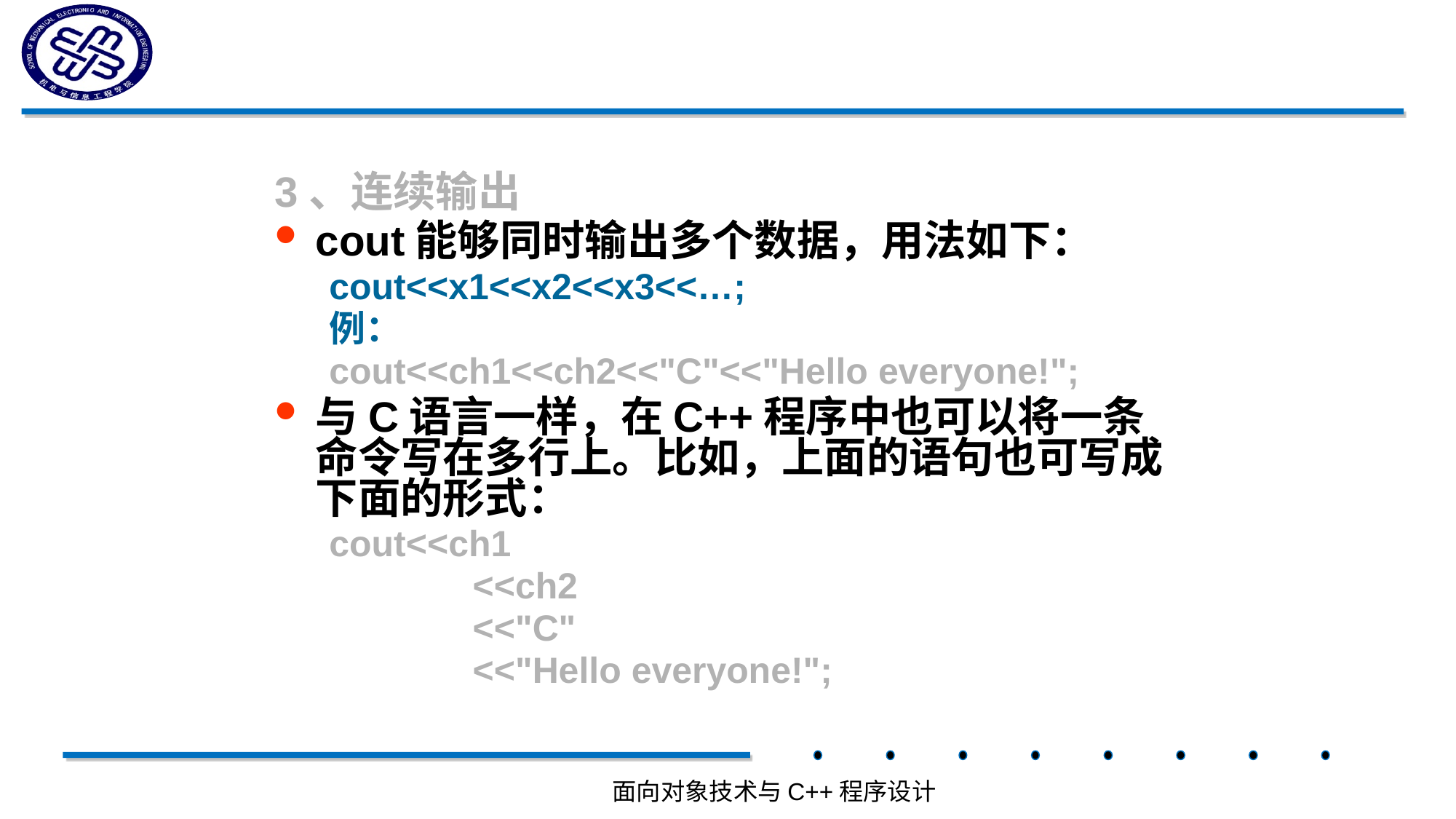

#
3、连续输出
cout能够同时输出多个数据，用法如下：
cout<<x1<<x2<<x3<<…;
例：
cout<<ch1<<ch2<<"C"<<"Hello everyone!";
与C语言一样，在C++程序中也可以将一条命令写在多行上。比如，上面的语句也可写成下面的形式：
cout<<ch1
		<<ch2
		<<"C"
		<<"Hello everyone!";

面向对象技术与C++程序设计
12